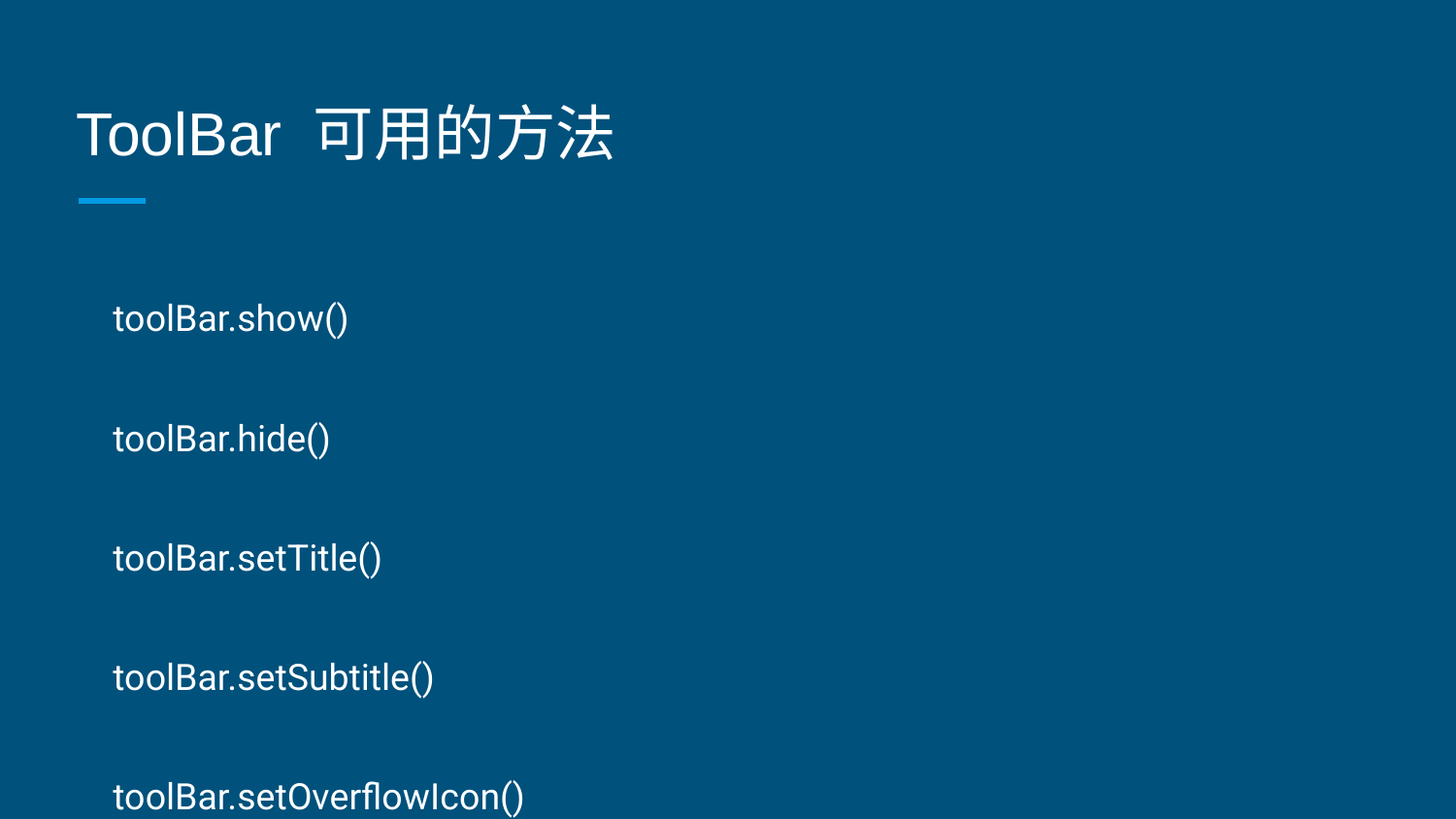

# ToolBar 可用的方法
toolBar.show()
toolBar.hide()
toolBar.setTitle()
toolBar.setSubtitle()
toolBar.setOverflowIcon()
...